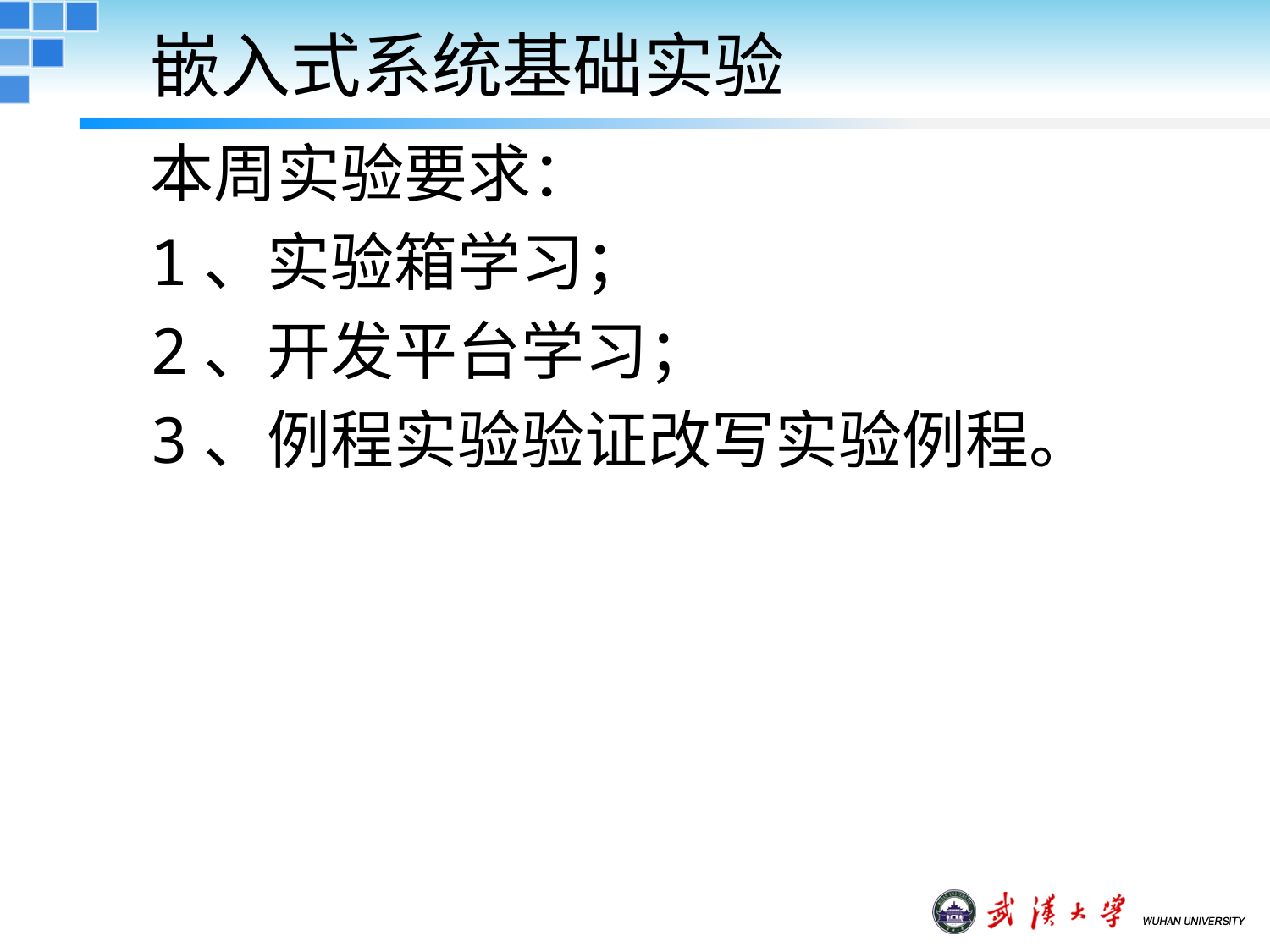

# 嵌入式系统基础实验
本周实验要求：
1、实验箱学习；
2、开发平台学习；
3、例程实验验证改写实验例程。